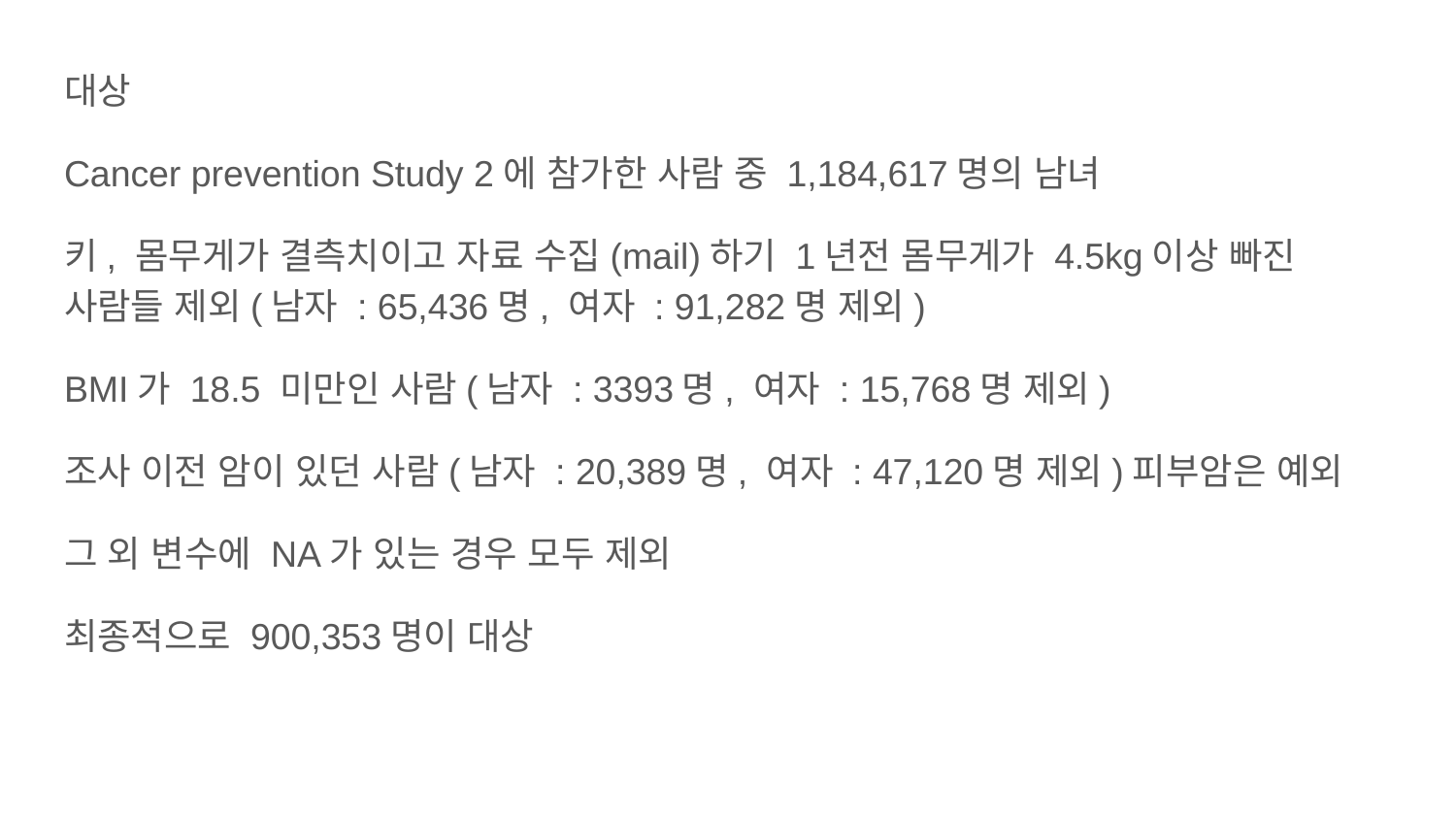

대상
Cancer prevention Study 2에 참가한 사람 중 1,184,617명의 남녀
키, 몸무게가 결측치이고 자료 수집(mail)하기 1년전 몸무게가 4.5kg이상 빠진 사람들 제외(남자 : 65,436명, 여자 : 91,282명 제외)
BMI가 18.5 미만인 사람(남자 : 3393명, 여자 : 15,768명 제외)
조사 이전 암이 있던 사람(남자 : 20,389명, 여자 : 47,120명 제외)피부암은 예외
그 외 변수에 NA가 있는 경우 모두 제외
최종적으로 900,353명이 대상